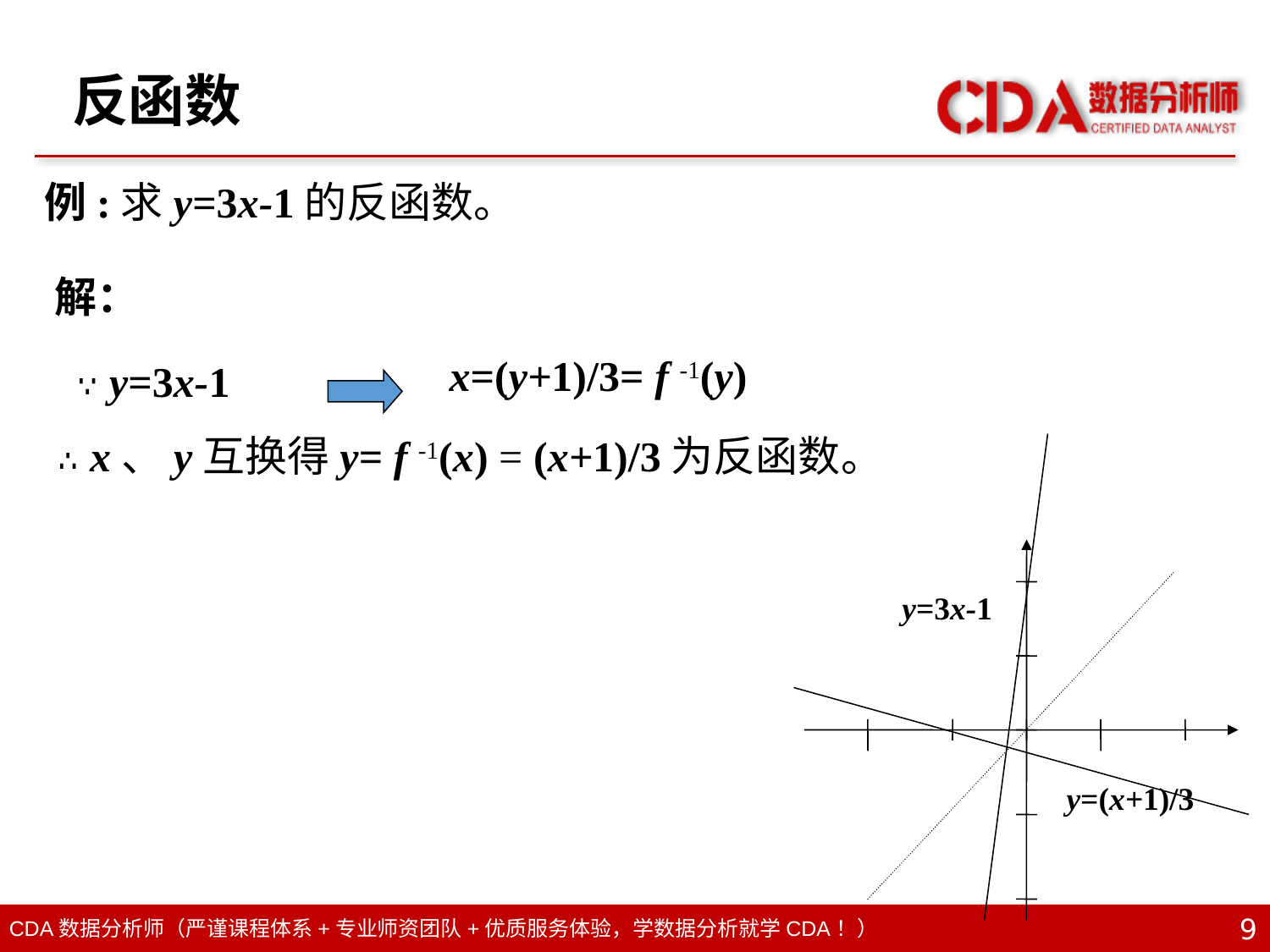

# 反函数
例:求y=3x-1的反函数。
解：
 x=(y+1)/3= f -1(y)
∵ y=3x-1

∴ x、y互换得y= f -1(x) = (x+1)/3为反函数。

y=3x-1

y=(x+1)/3

9